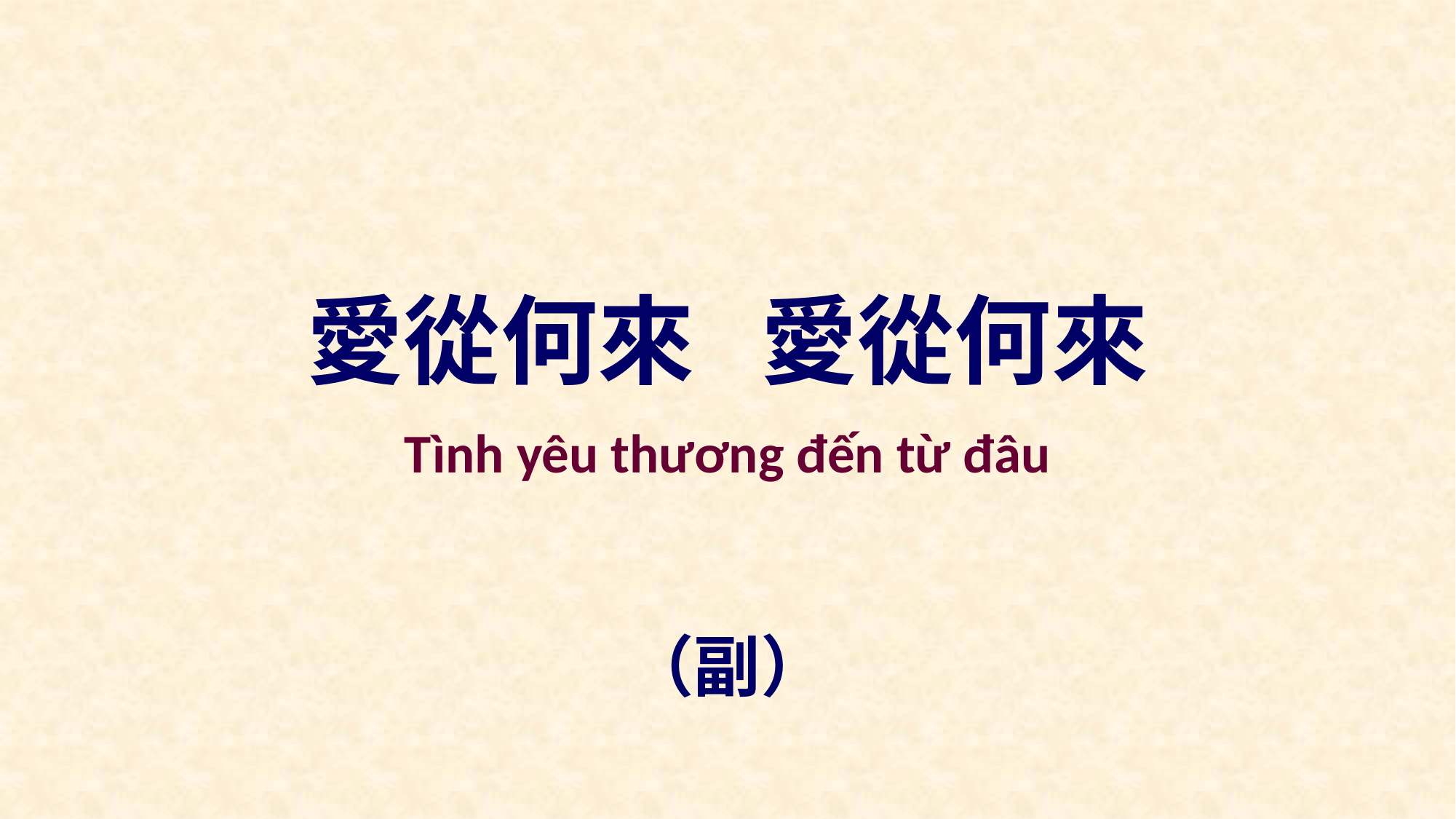

愛從何來   愛從何來
Tình yêu thương đến từ đâu
（副）